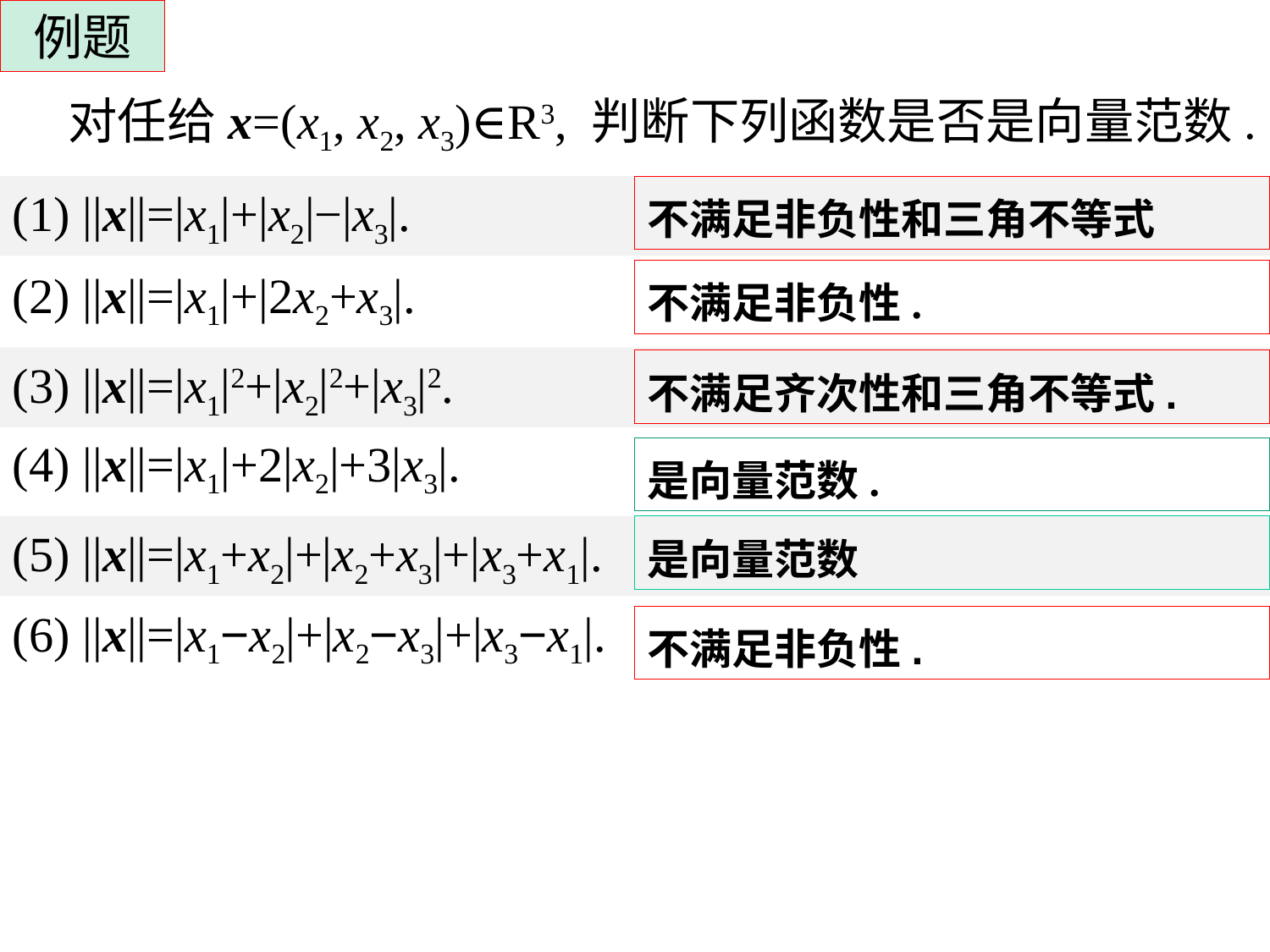

例题
    对任给x=(x1, x2, x3)∈R3, 判断下列函数是否是向量范数.
(1) ||x||=|x1|+|x2|−|x3|.
不满足非负性和三角不等式
(2) ||x||=|x1|+|2x2+x3|.
不满足非负性.
(3) ||x||=|x1|2+|x2|2+|x3|2.
不满足齐次性和三角不等式.
(4) ||x||=|x1|+2|x2|+3|x3|.
是向量范数.
(5) ||x||=|x1+x2|+|x2+x3|+|x3+x1|.
是向量范数
(6) ||x||=|x1−x2|+|x2−x3|+|x3−x1|.
不满足非负性.